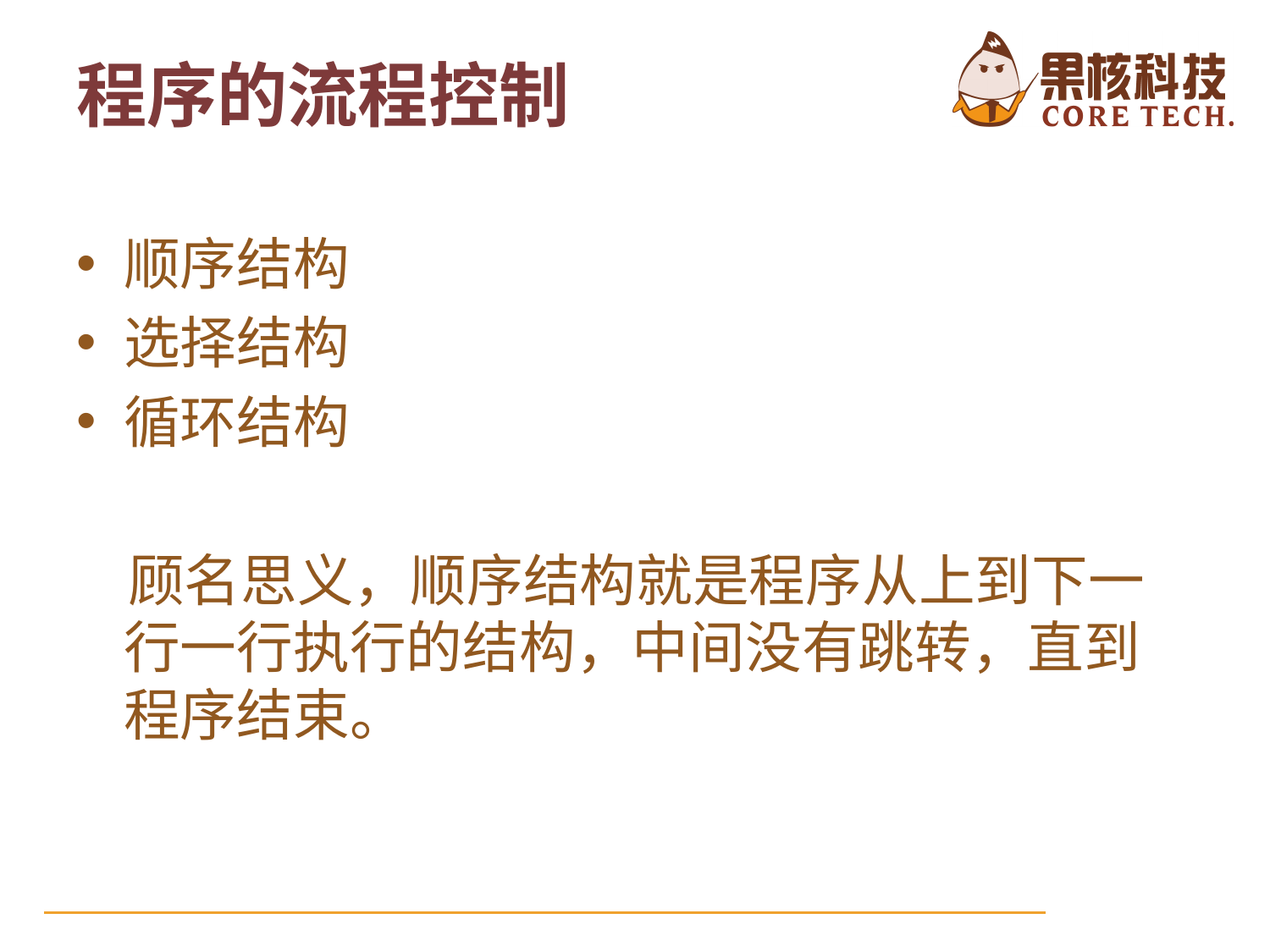

# 程序的流程控制
顺序结构
选择结构
循环结构

   顾名思义，顺序结构就是程序从上到下一行一行执行的结构，中间没有跳转，直到程序结束。